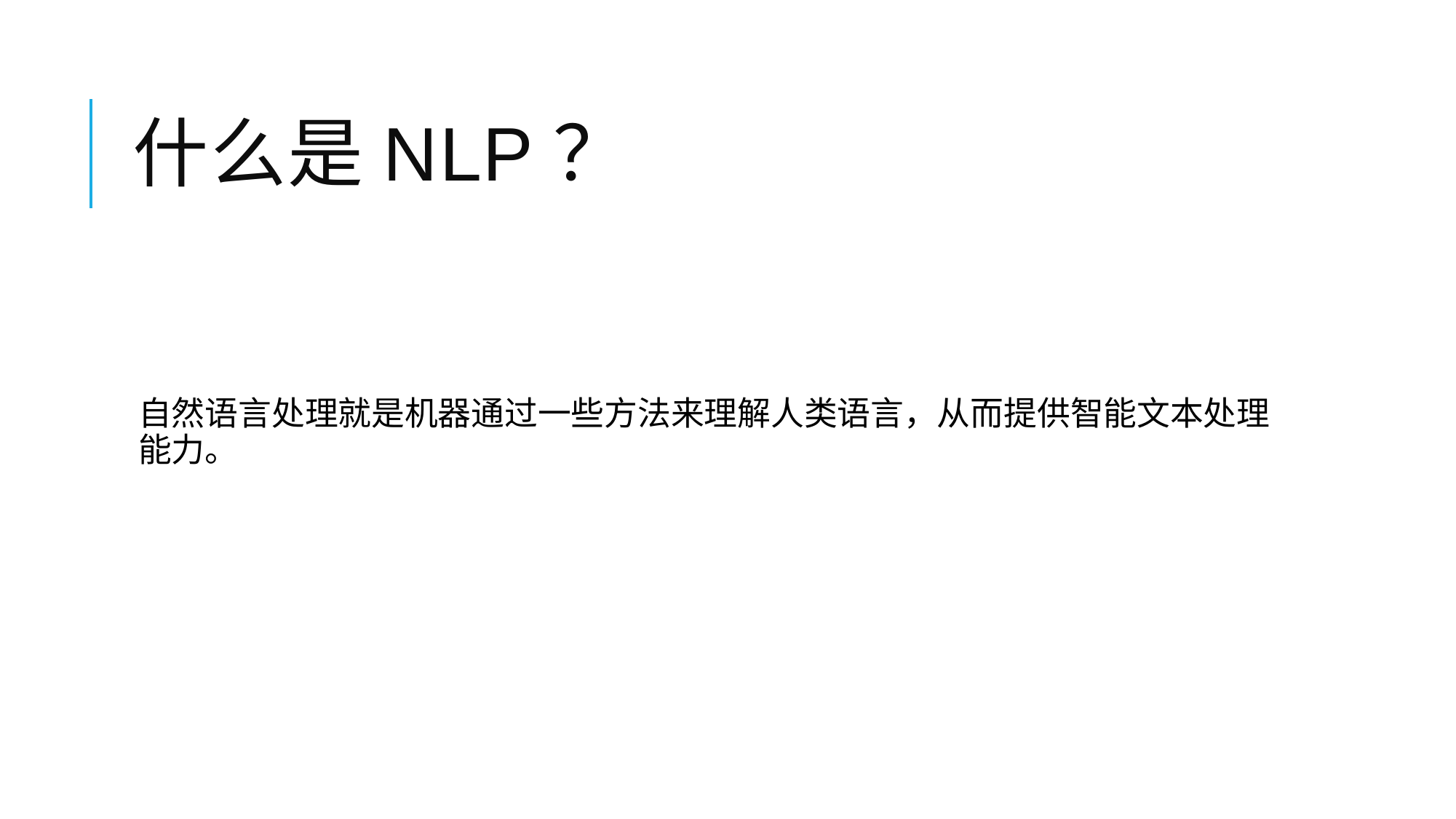

# 什么是NLP？

自然语言处理就是机器通过一些方法来理解人类语言，从而提供智能文本处理能力。